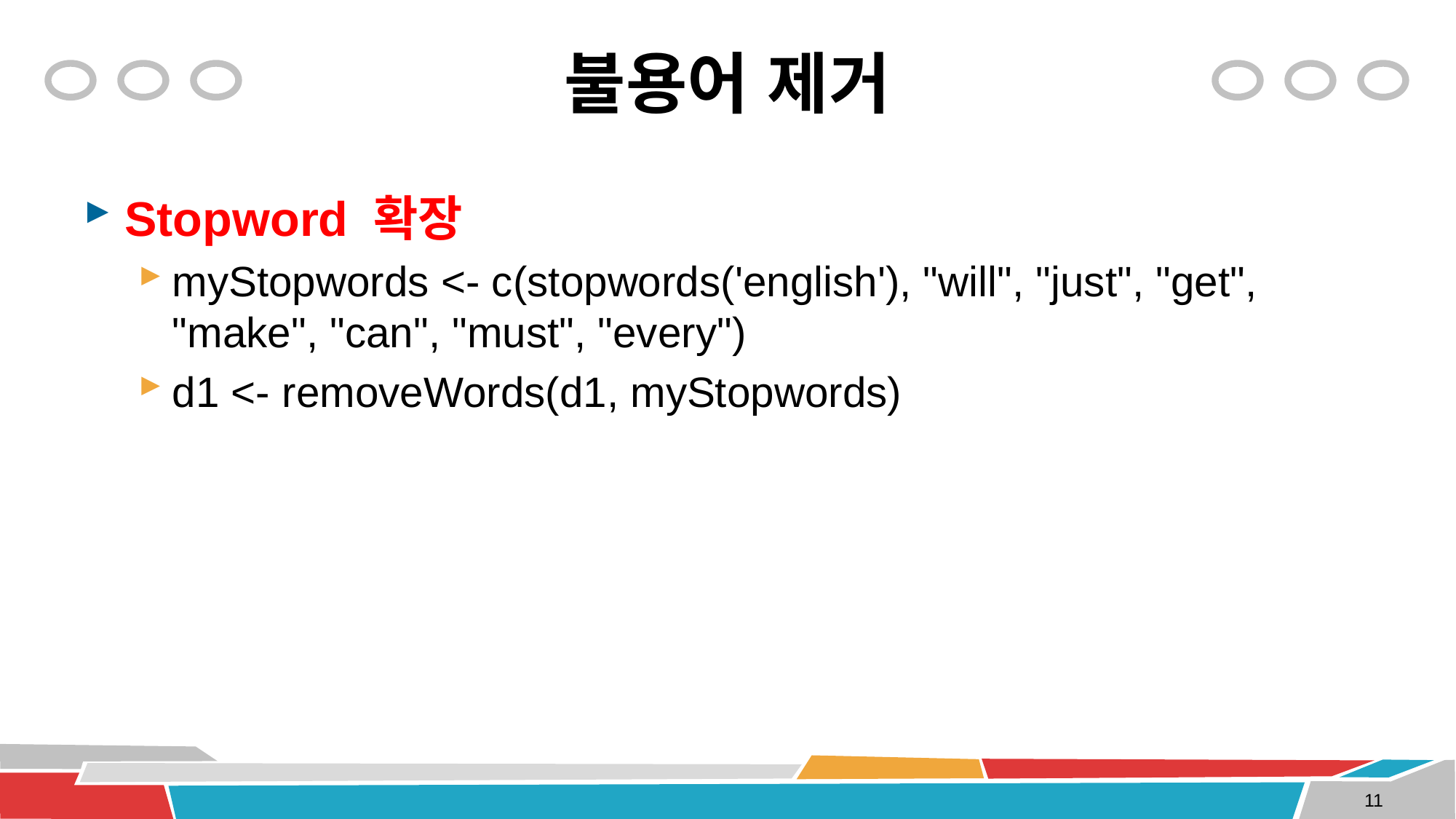

# 불용어 제거
Stopword 확장
myStopwords <- c(stopwords('english'), "will", "just", "get", "make", "can", "must", "every")
d1 <- removeWords(d1, myStopwords)

11